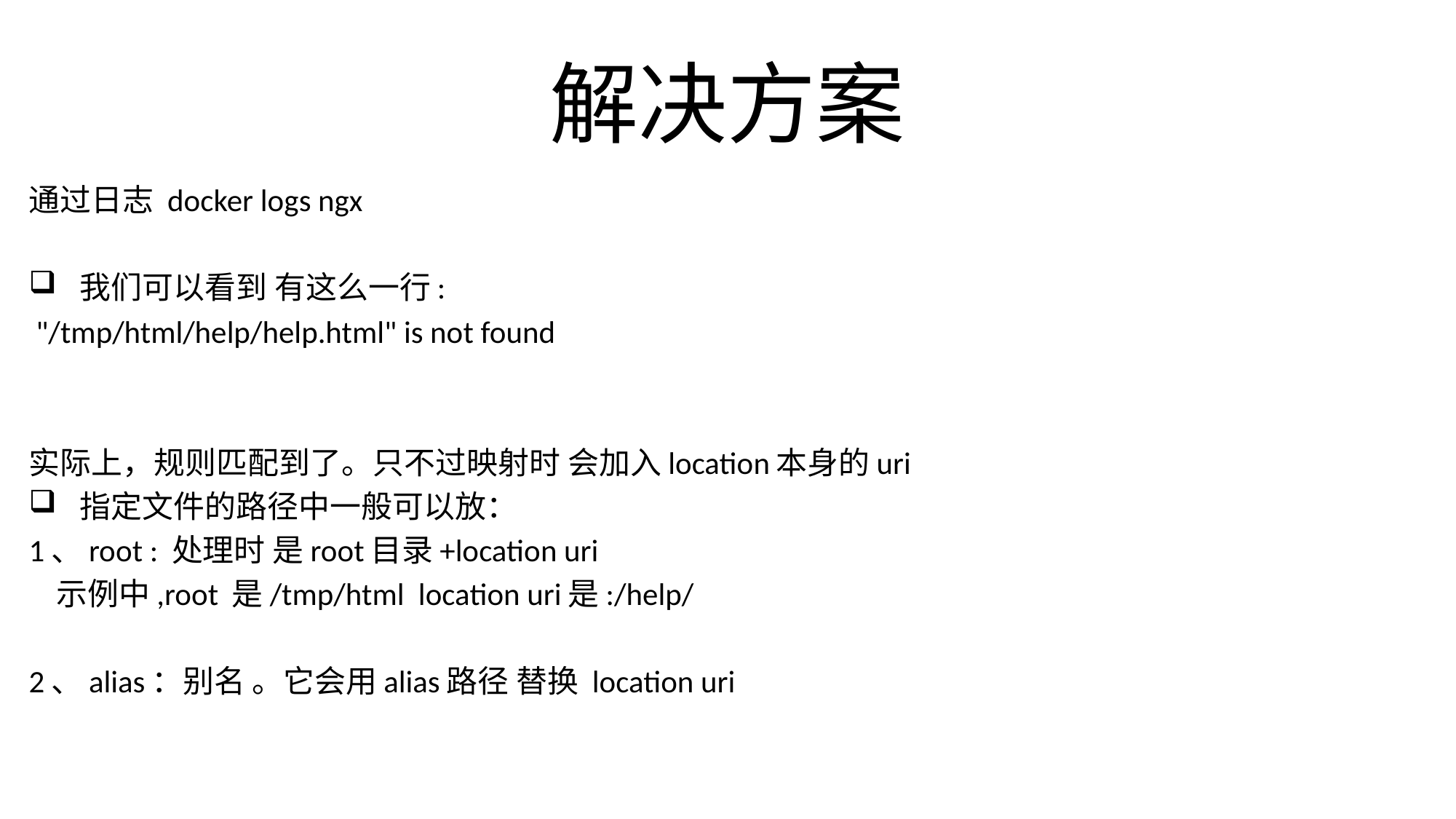

# 解决方案
通过日志 docker logs ngx

我们可以看到 有这么一行:
 "/tmp/html/help/help.html" is not found

实际上，规则匹配到了。只不过映射时 会加入location本身的uri
指定文件的路径中一般可以放：
1、root : 处理时 是root目录+location uri
   示例中,root 是/tmp/html  location uri是:/help/

2、alias：别名 。它会用alias路径 替换 location uri